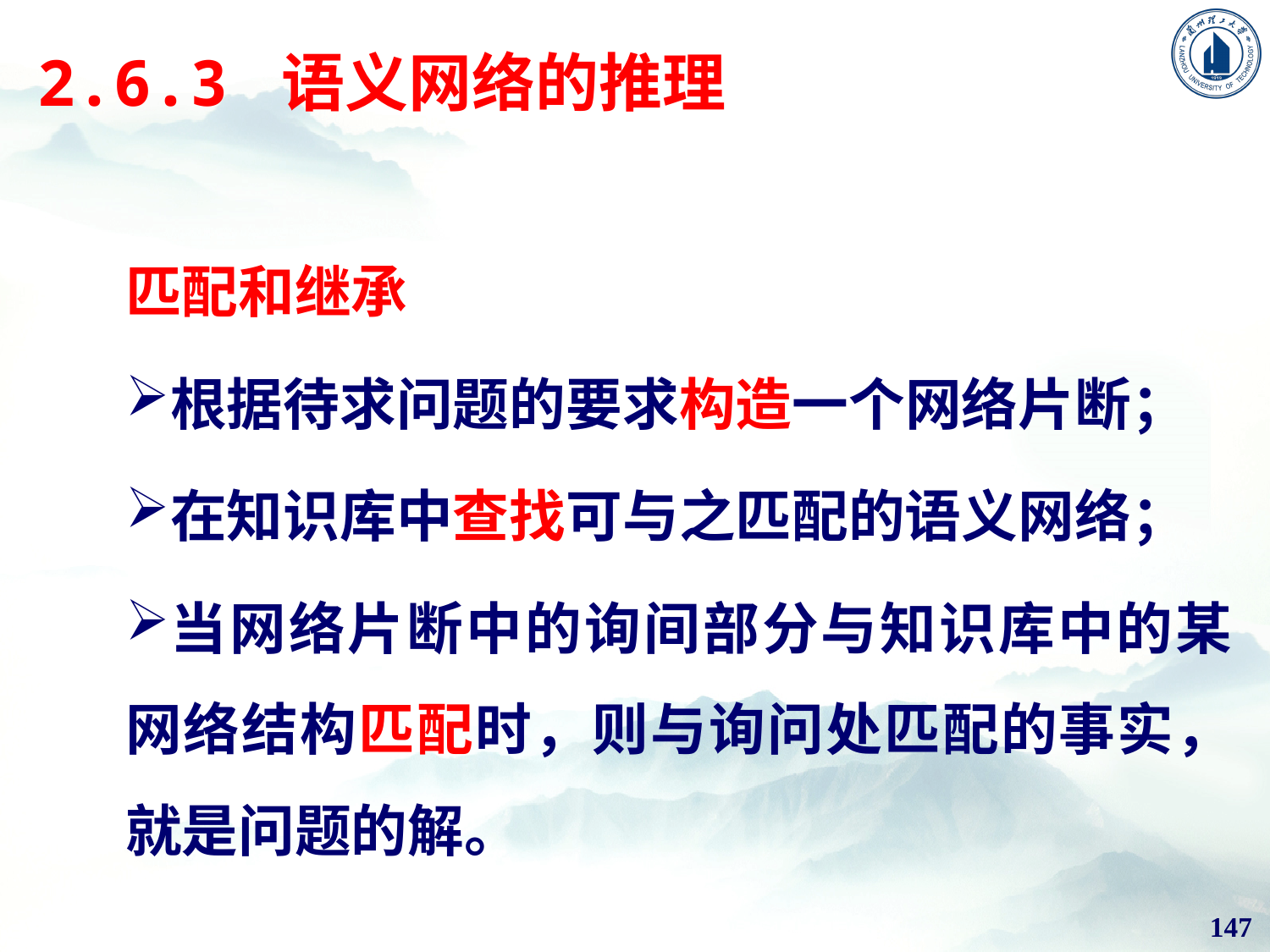

# 2.6.3 语义网络的推理
匹配和继承
根据待求问题的要求构造一个网络片断；
在知识库中查找可与之匹配的语义网络；
当网络片断中的询间部分与知识库中的某网络结构匹配时，则与询问处匹配的事实，就是问题的解。
147